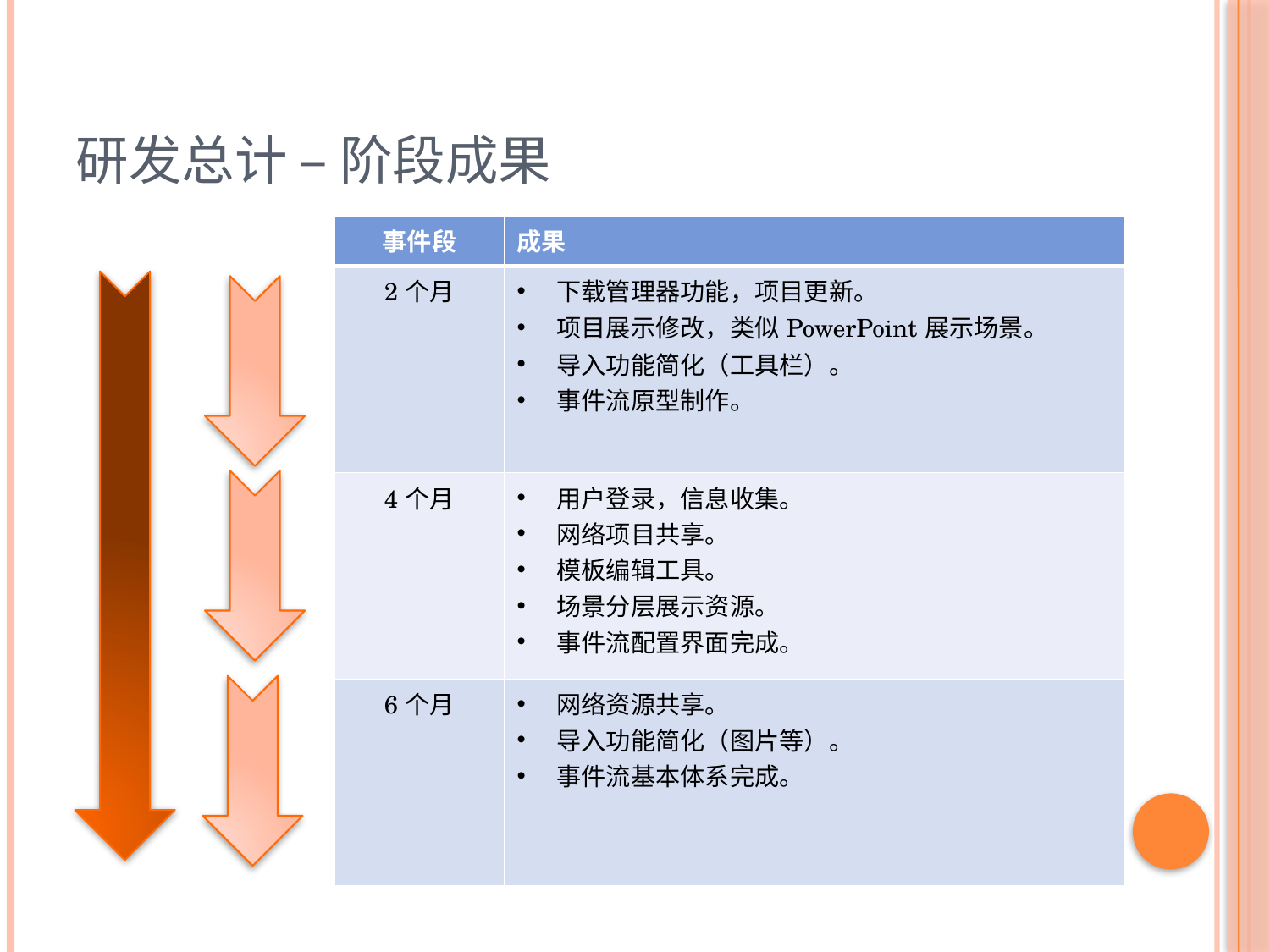

# 研发总计 – 阶段成果
| 事件段 | 成果 |
| --- | --- |
| 2个月 | 下载管理器功能，项目更新。 项目展示修改，类似PowerPoint展示场景。 导入功能简化（工具栏）。 事件流原型制作。 |
| 4个月 | 用户登录，信息收集。 网络项目共享。 模板编辑工具。 场景分层展示资源。 事件流配置界面完成。 |
| 6个月 | 网络资源共享。 导入功能简化（图片等）。 事件流基本体系完成。 |